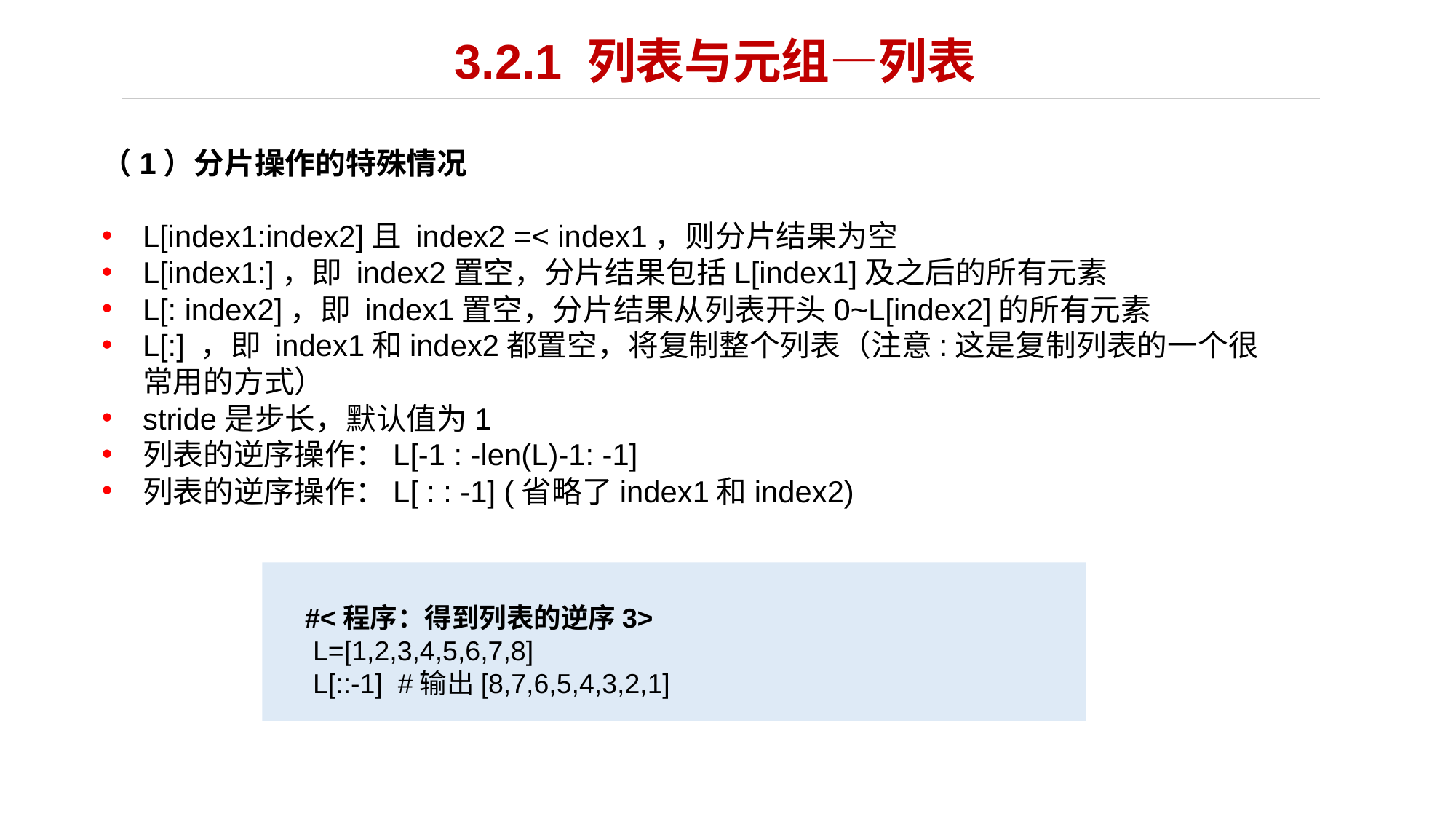

# 3.2.1 列表与元组—列表
（1）分片操作的特殊情况

L[index1:index2]且 index2 =< index1，则分片结果为空
L[index1:]，即 index2置空，分片结果包括L[index1]及之后的所有元素
L[: index2]，即 index1置空，分片结果从列表开头0~L[index2]的所有元素
L[:] ，即 index1和index2都置空，将复制整个列表（注意:这是复制列表的一个很常用的方式）
stride是步长，默认值为1
列表的逆序操作：L[-1 : -len(L)-1: -1]
列表的逆序操作：L[ : : -1] (省略了index1和index2)

#<程序：得到列表的逆序3>
L=[1,2,3,4,5,6,7,8]
L[::-1]  #输出[8,7,6,5,4,3,2,1]